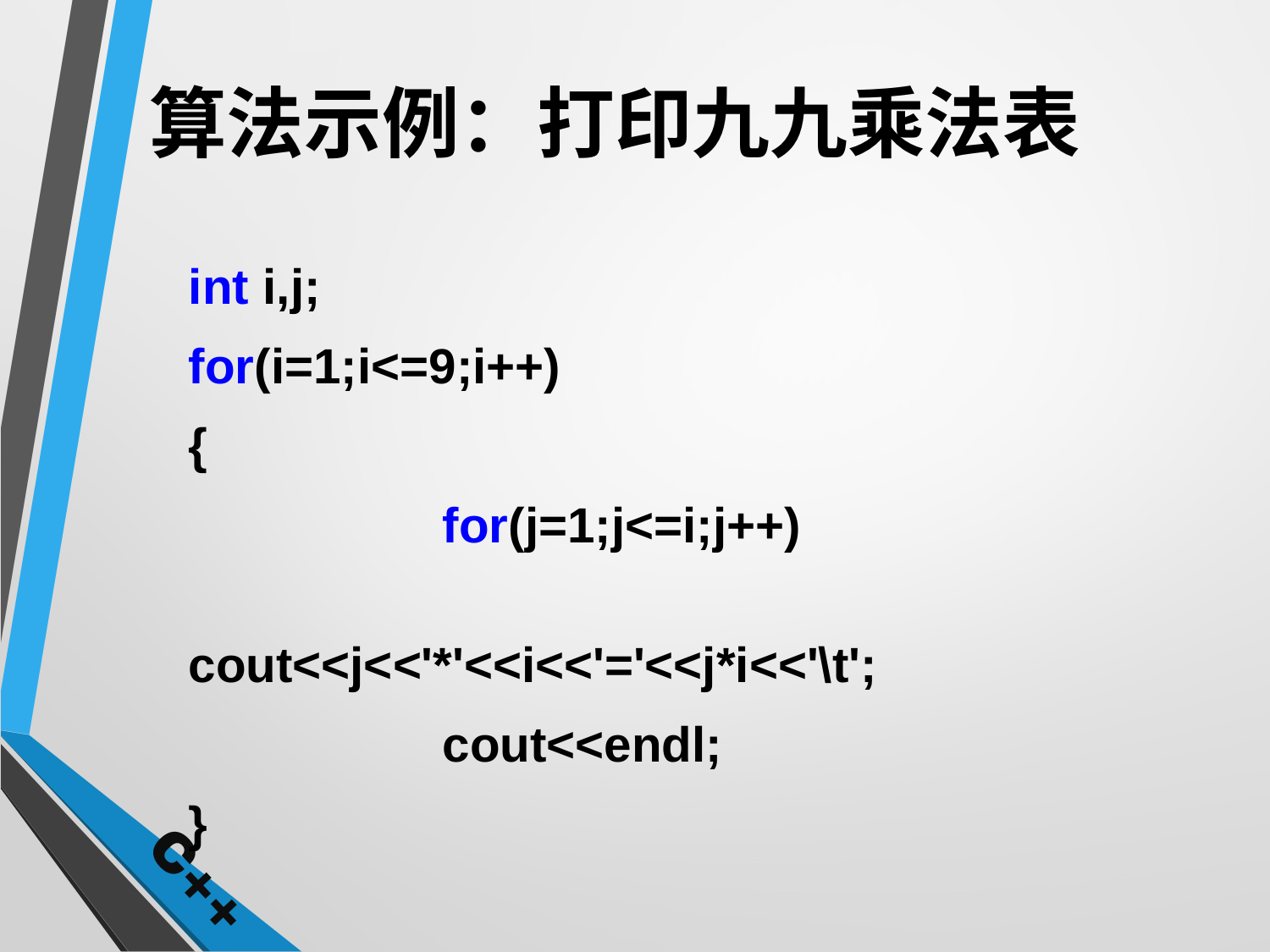

# 算法示例：打印九九乘法表
	int i,j;
	for(i=1;i<=9;i++)
	{
			for(j=1;j<=i;j++)
				cout<<j<<'*'<<i<<'='<<j*i<<'\t';
			cout<<endl;
	}